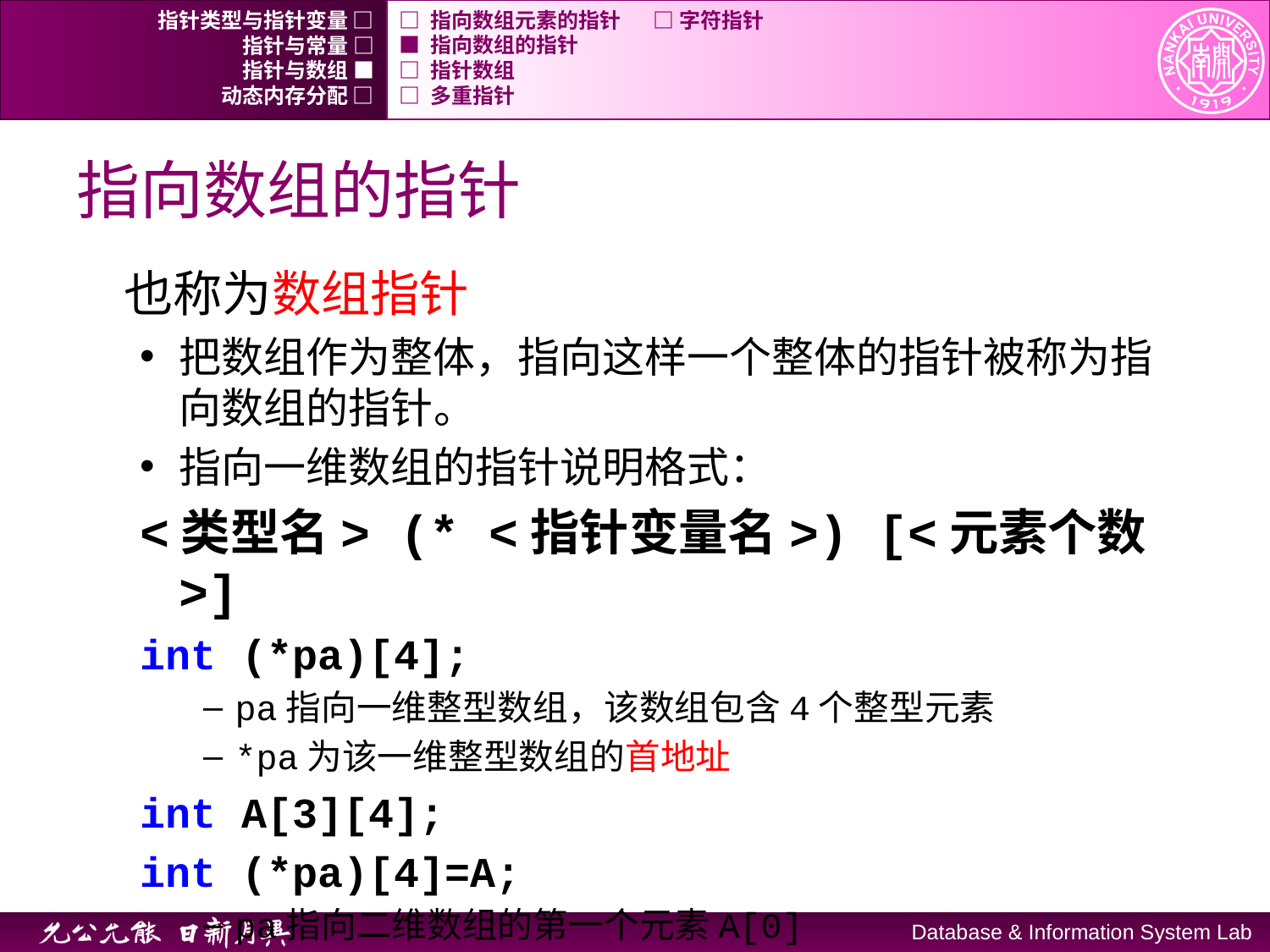

指针类型与指针变量 □
□ 指向数组元素的指针	□ 字符指针
指针与常量 □
■ 指向数组的指针
指针与数组 ■
□ 指针数组
动态内存分配 □
□ 多重指针
# 指向数组的指针
也称为数组指针
把数组作为整体，指向这样一个整体的指针被称为指向数组的指针。
指向一维数组的指针说明格式：
<类型名> (* <指针变量名>) [<元素个数>]
int (*pa)[4];
pa指向一维整型数组，该数组包含4个整型元素
*pa为该一维整型数组的首地址
int A[3][4];
int (*pa)[4]=A;
pa指向二维数组的第一个元素A[0]